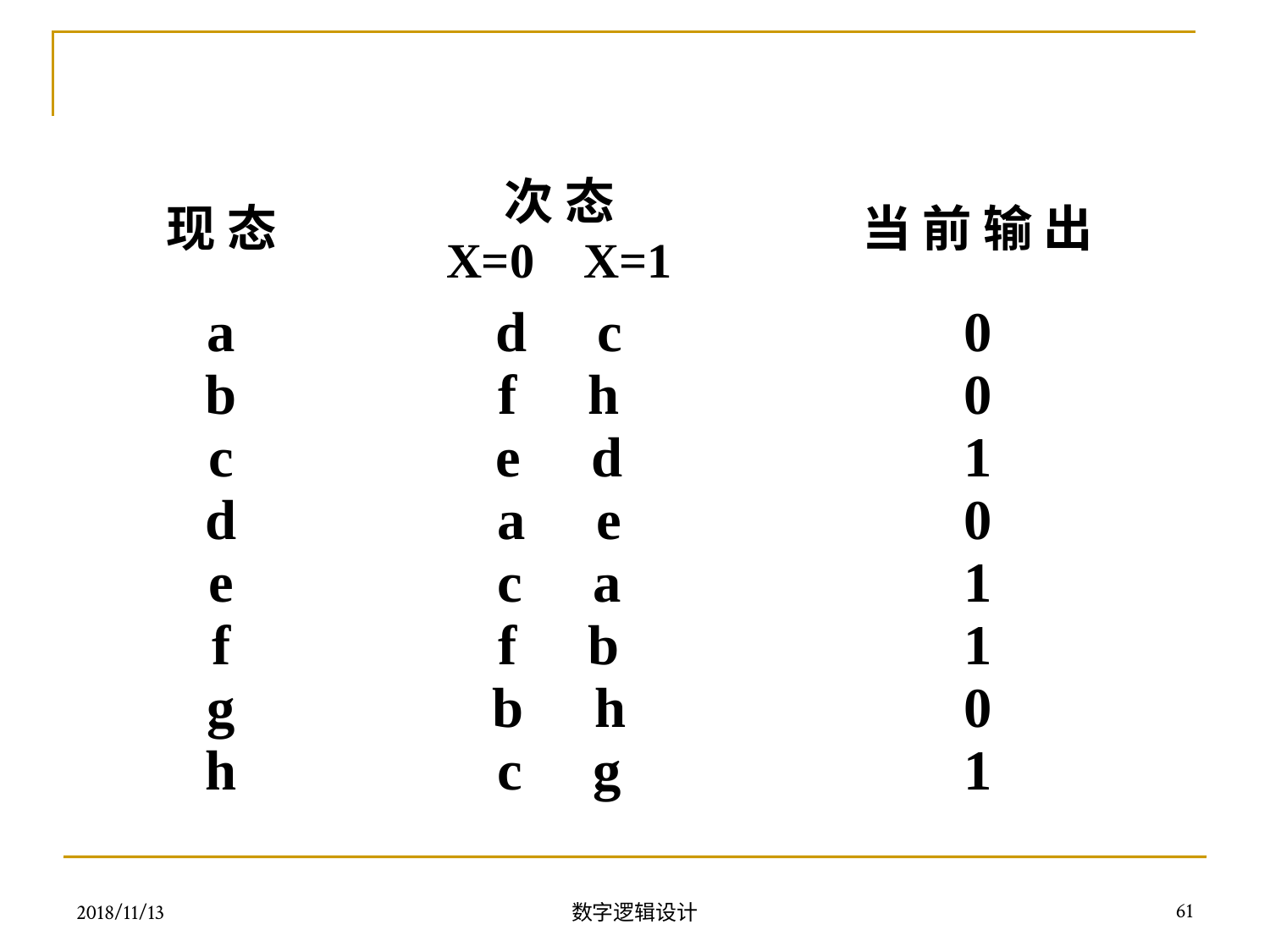

| 现 态 | 次 态 X=0 X=1 | 当 前 输 出 |
| --- | --- | --- |
| a b c d e f g h | d c f h e d a e c a f b b h c g | 0 0 1 0 1 1 0 1 |

2018/11/13
61
数字逻辑设计